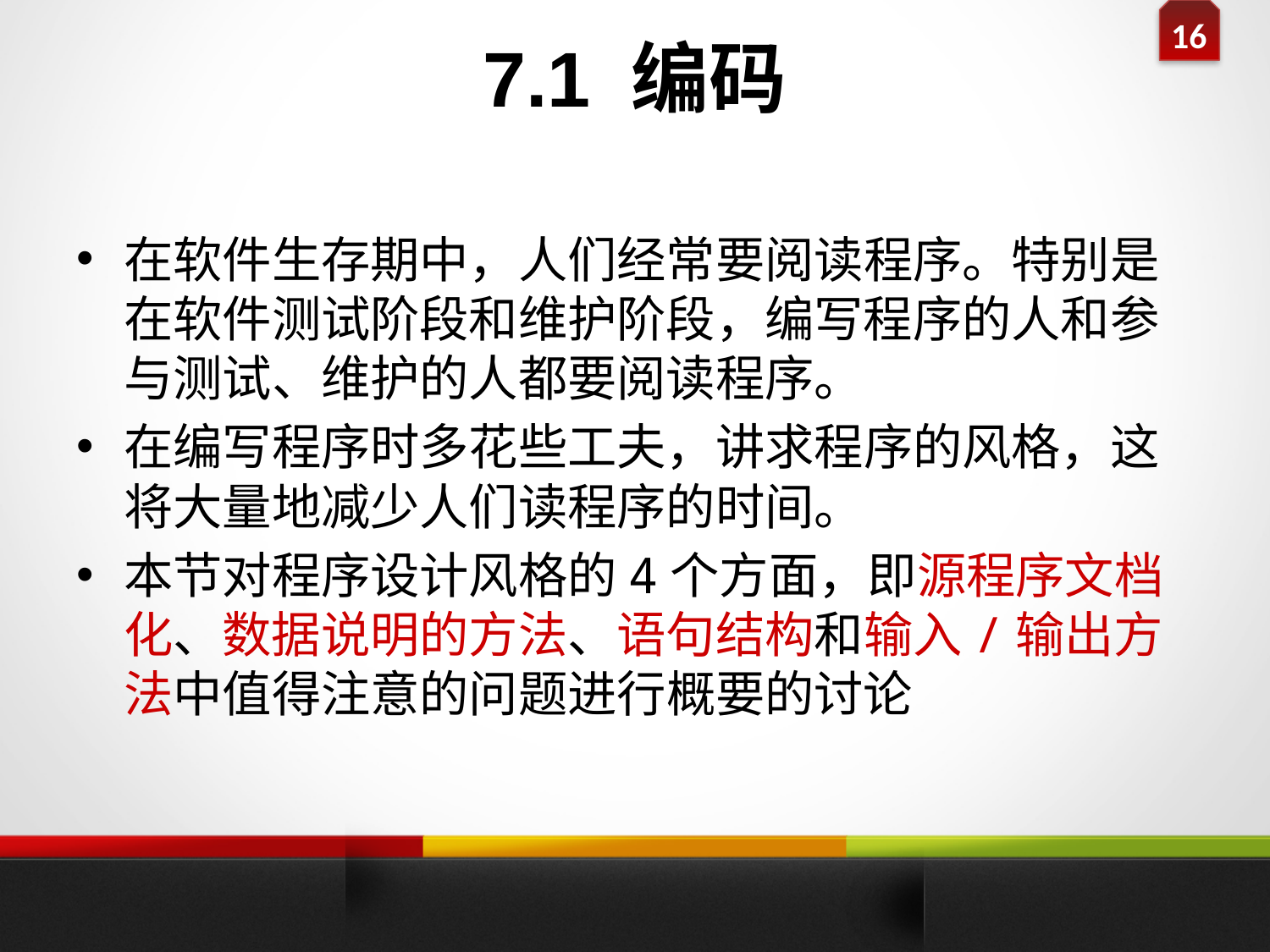

7.1 编码
#
在软件生存期中，人们经常要阅读程序。特别是在软件测试阶段和维护阶段，编写程序的人和参与测试、维护的人都要阅读程序。
在编写程序时多花些工夫，讲求程序的风格，这将大量地减少人们读程序的时间。
本节对程序设计风格的4个方面，即源程序文档化、数据说明的方法、语句结构和输入/输出方法中值得注意的问题进行概要的讨论